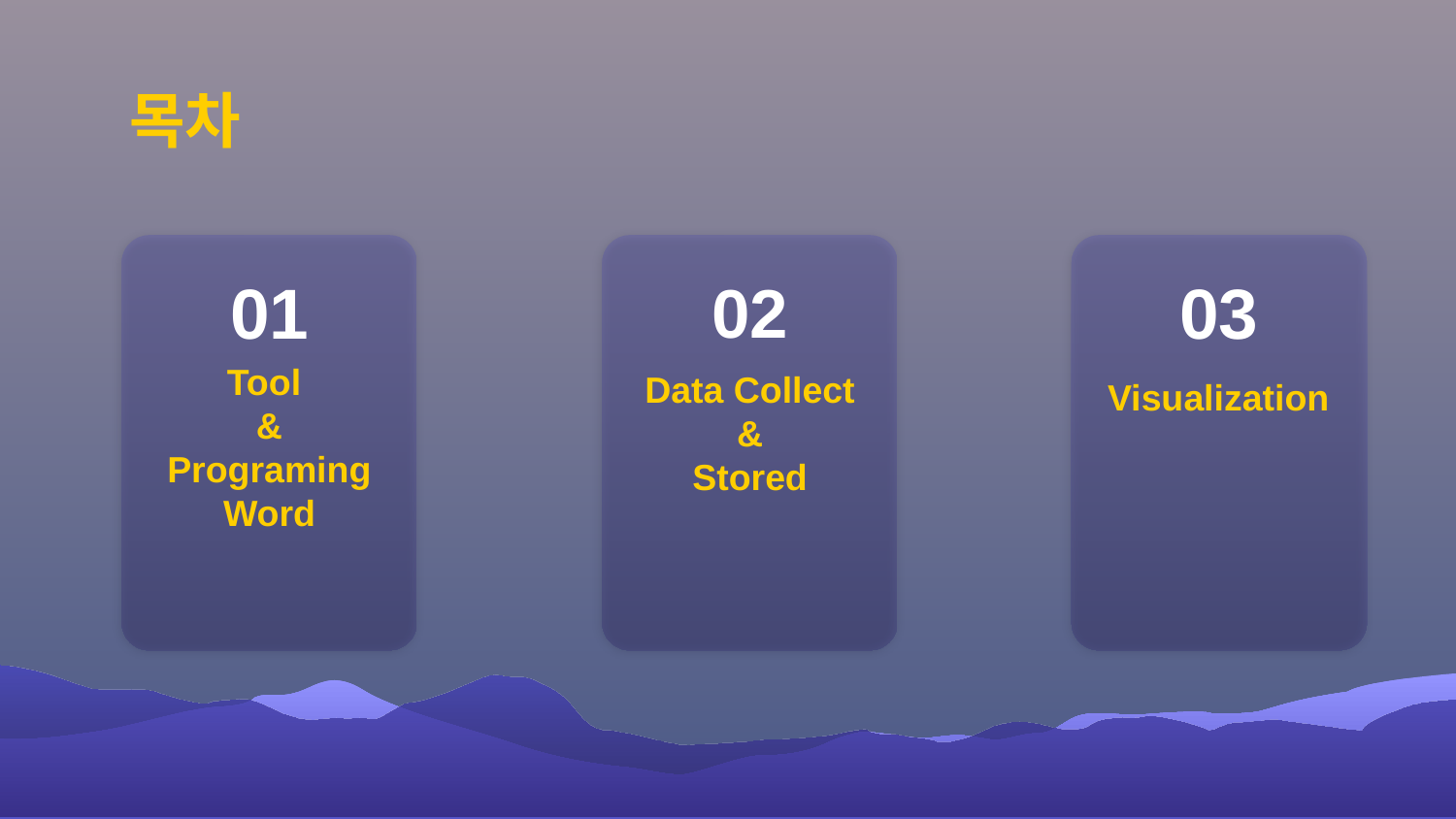

목차

01
02
03
Data Collect
&
Stored
Visualization
# Tool & Programing Word